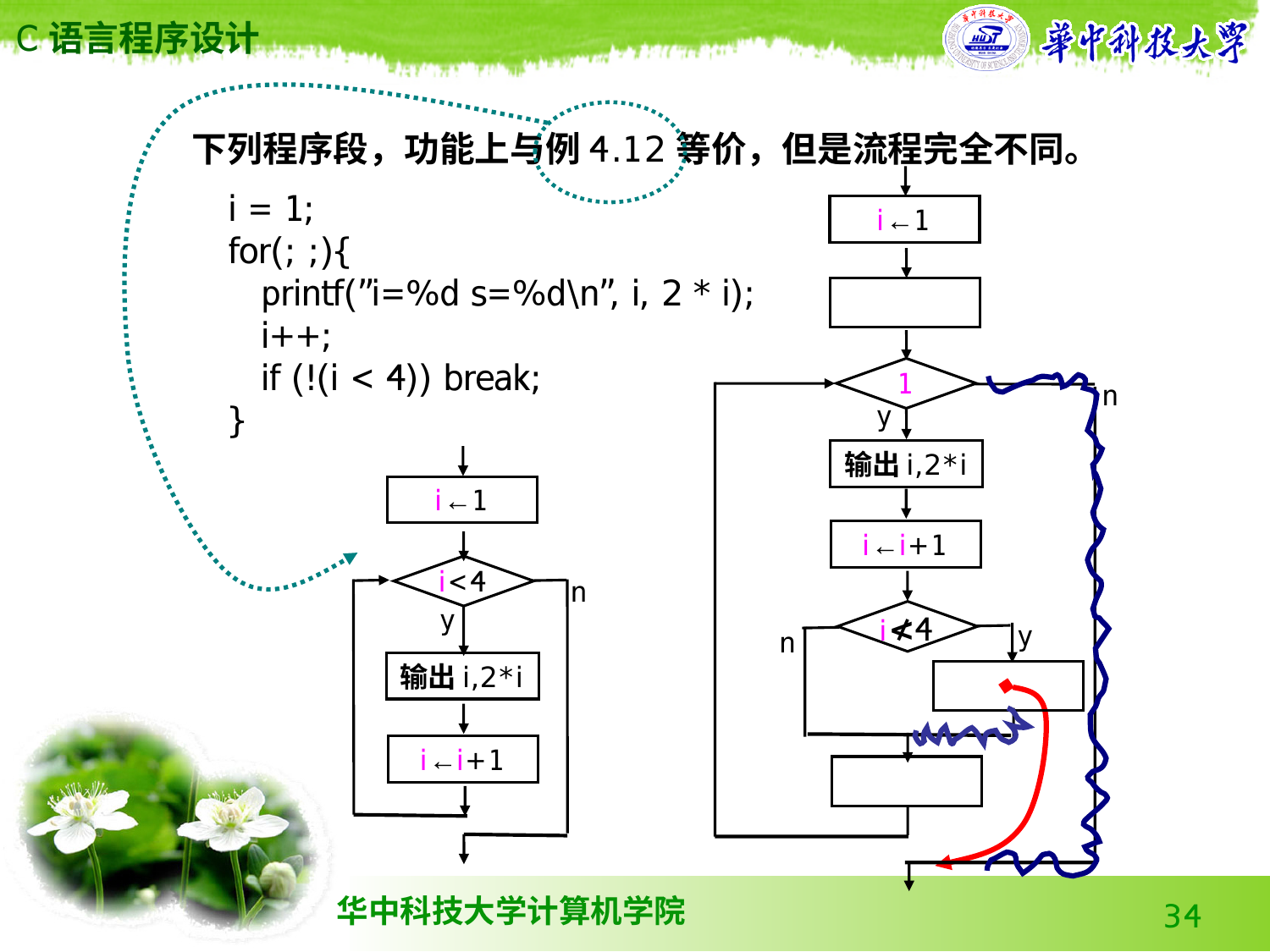

i←1

i<4
n

y

输出i,2*i

i←i+1

       下列程序段，功能上与例4.12等价，但是流程完全不同。

i←1

1
n

y

输出i,2*i

i←i+1

i≮4
y
n

i = 1;
for(; ;){
   printf(”i=%d s=%d\n”, i, 2 * i);
   i++;
   if (!(i < 4)) break;
}

34